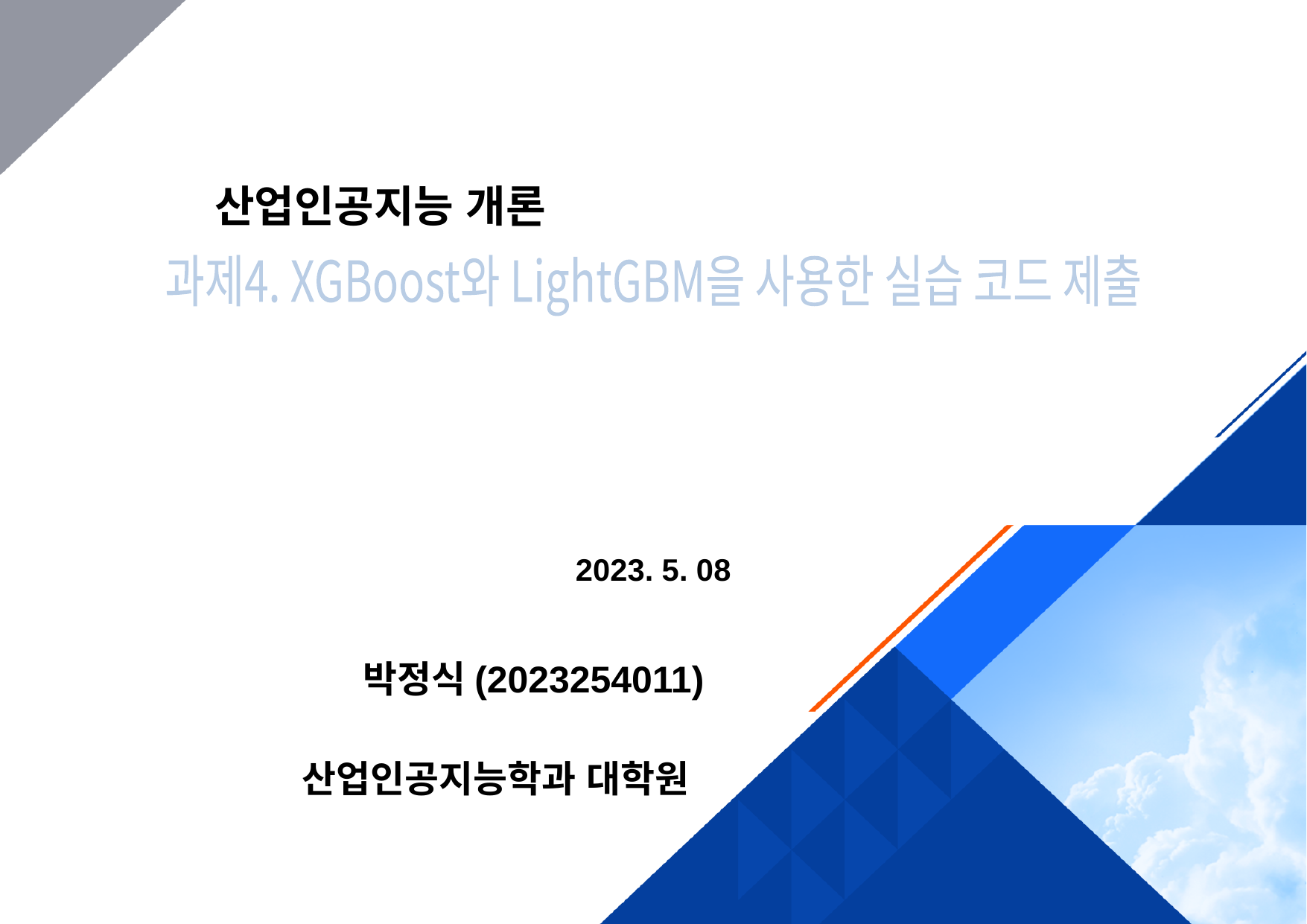

산업인공지능 개론
과제4. XGBoost와 LightGBM을 사용한 실습 코드 제출
2023. 5. 08
박정식(2023254011)
산업인공지능학과 대학원